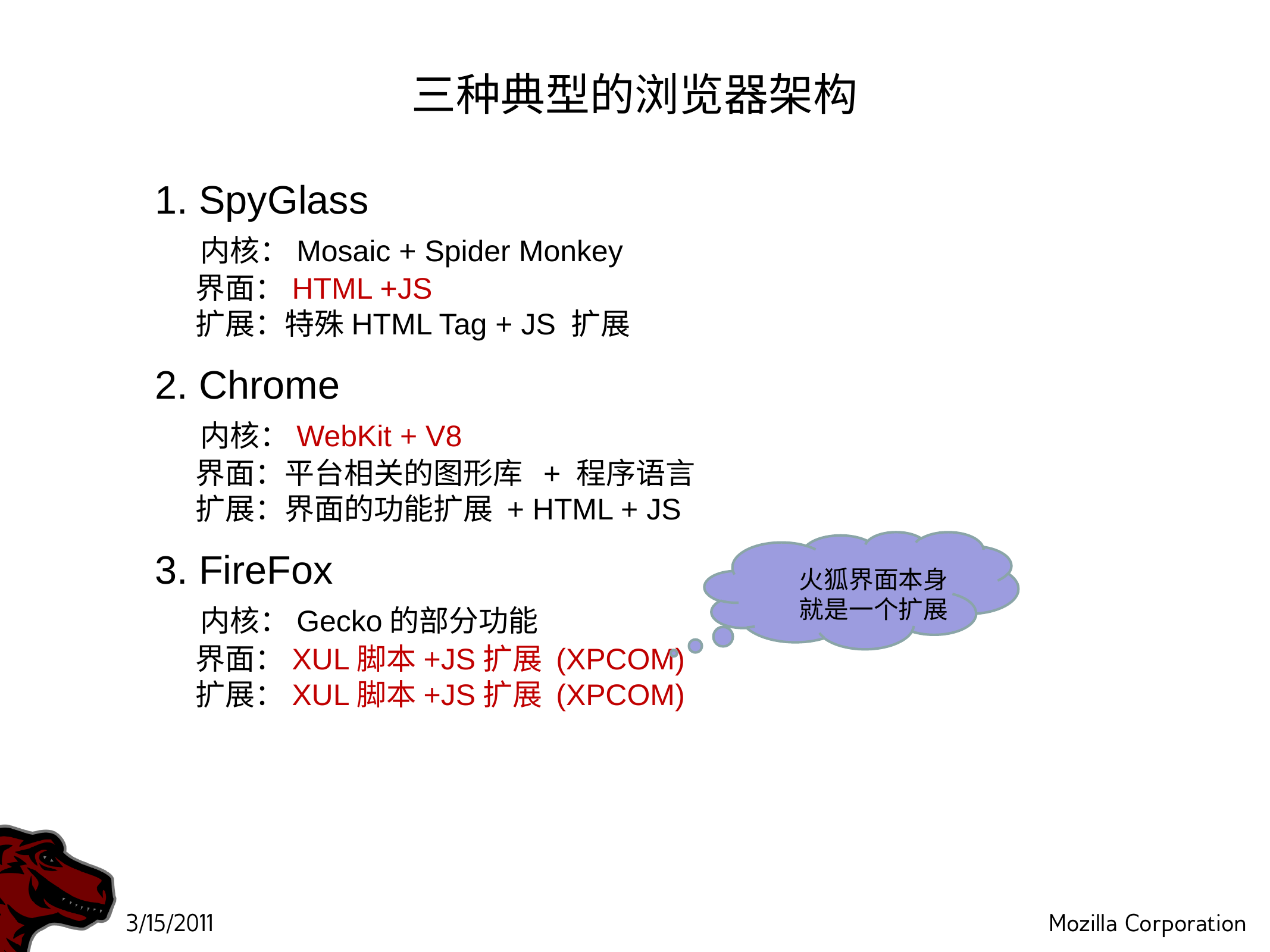

# 三种典型的浏览器架构
1. SpyGlass
    内核：Mosaic + Spider Monkey
     界面：HTML +JS
     扩展：特殊HTML Tag + JS 扩展
2. Chrome
    内核：WebKit + V8
     界面：平台相关的图形库  + 程序语言
     扩展：界面的功能扩展 + HTML + JS
3. FireFox
    内核：Gecko的部分功能
     界面：XUL脚本+JS扩展 (XPCOM)
     扩展：XUL脚本+JS扩展 (XPCOM)

火狐界面本身就是一个扩展